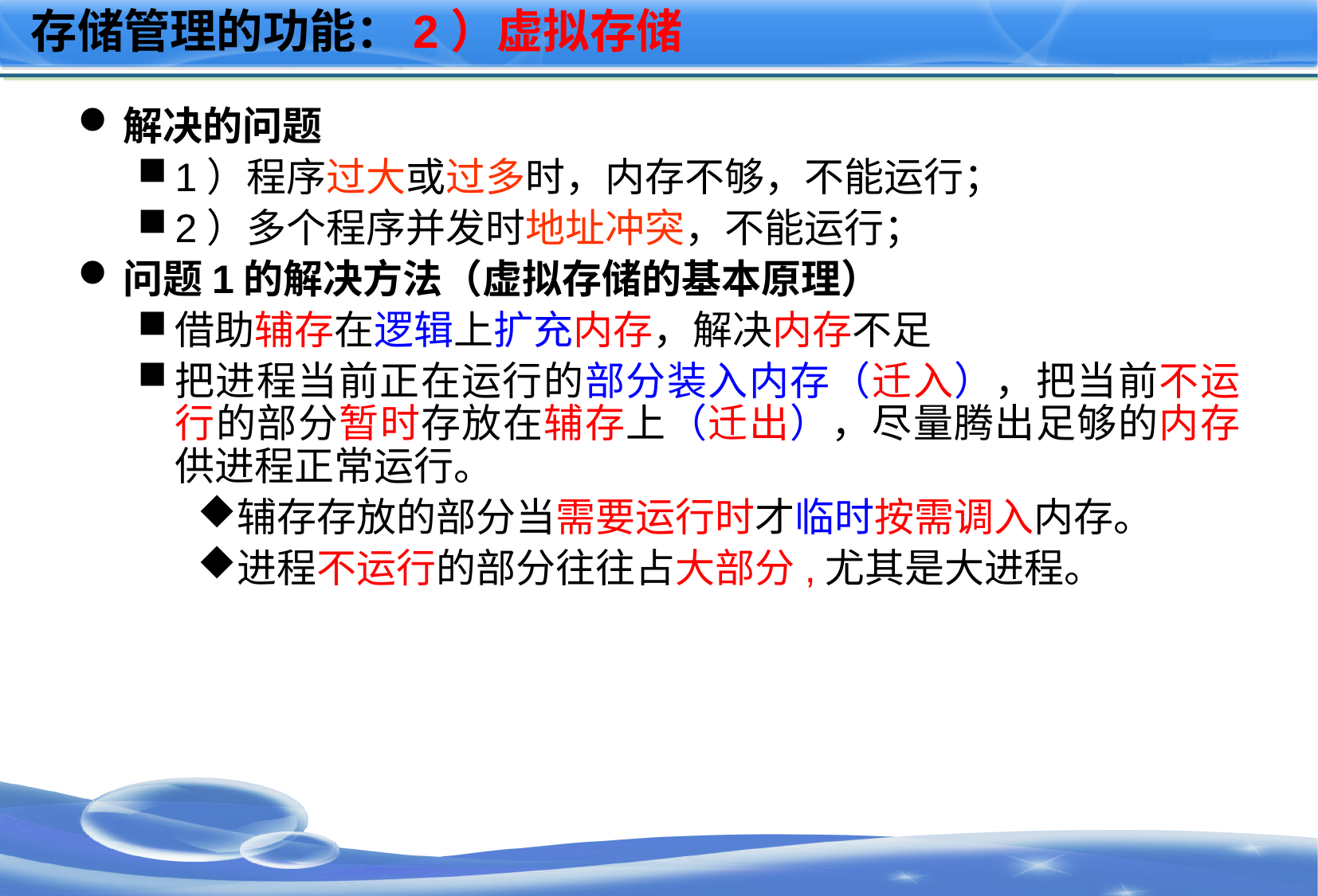

# 存储管理的功能：2）虚拟存储
解决的问题
1）程序过大或过多时，内存不够，不能运行；
2）多个程序并发时地址冲突，不能运行；
问题1的解决方法（虚拟存储的基本原理）
借助辅存在逻辑上扩充内存，解决内存不足
把进程当前正在运行的部分装入内存（迁入），把当前不运行的部分暂时存放在辅存上（迁出），尽量腾出足够的内存供进程正常运行。
辅存存放的部分当需要运行时才临时按需调入内存。
进程不运行的部分往往占大部分,尤其是大进程。